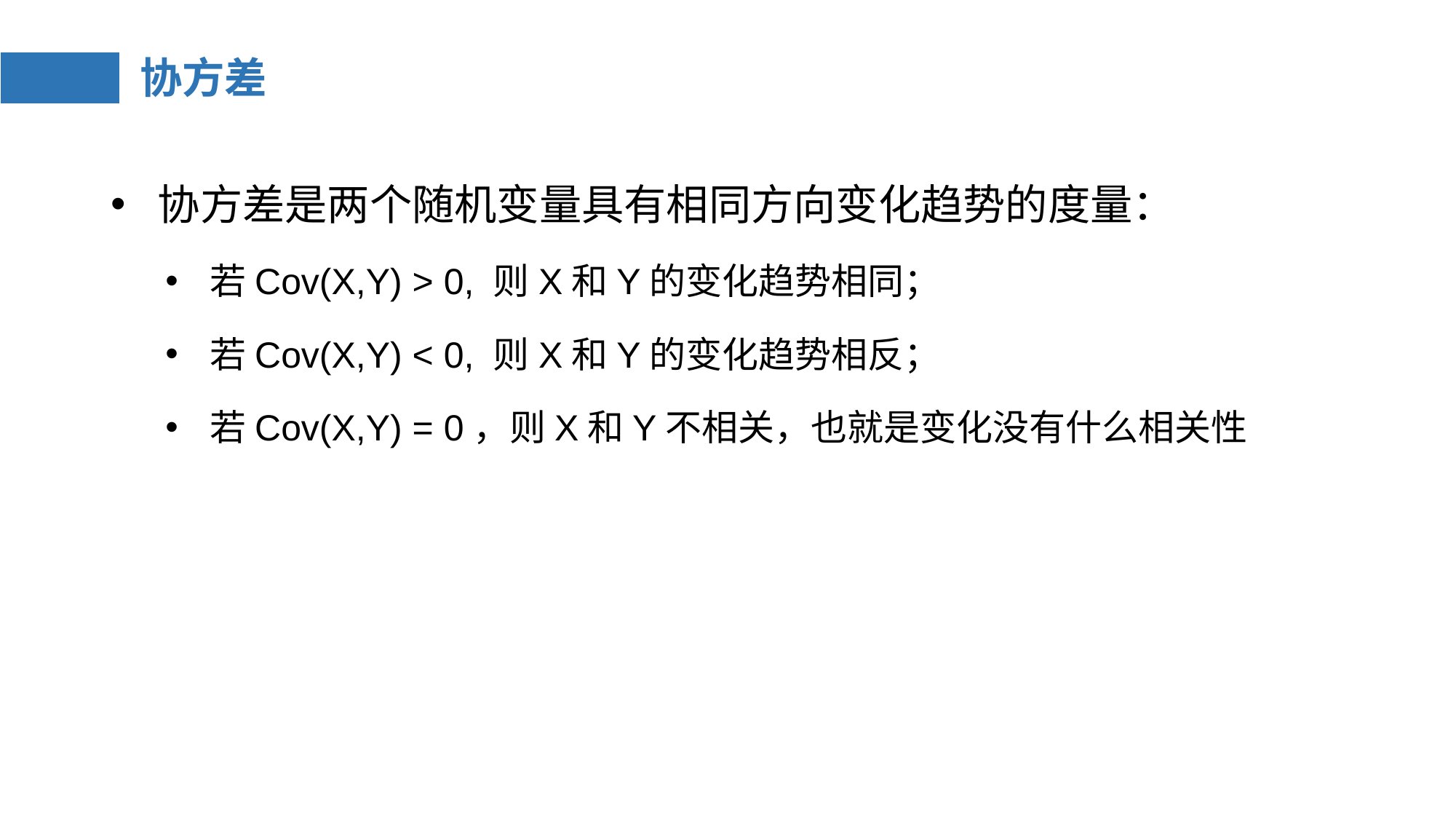

# 协方差
 协方差是两个随机变量具有相同方向变化趋势的度量：
 若Cov(X,Y) > 0, 则X和Y的变化趋势相同；
 若Cov(X,Y) < 0, 则X和Y的变化趋势相反；
 若Cov(X,Y) = 0，则X和Y不相关，也就是变化没有什么相关性